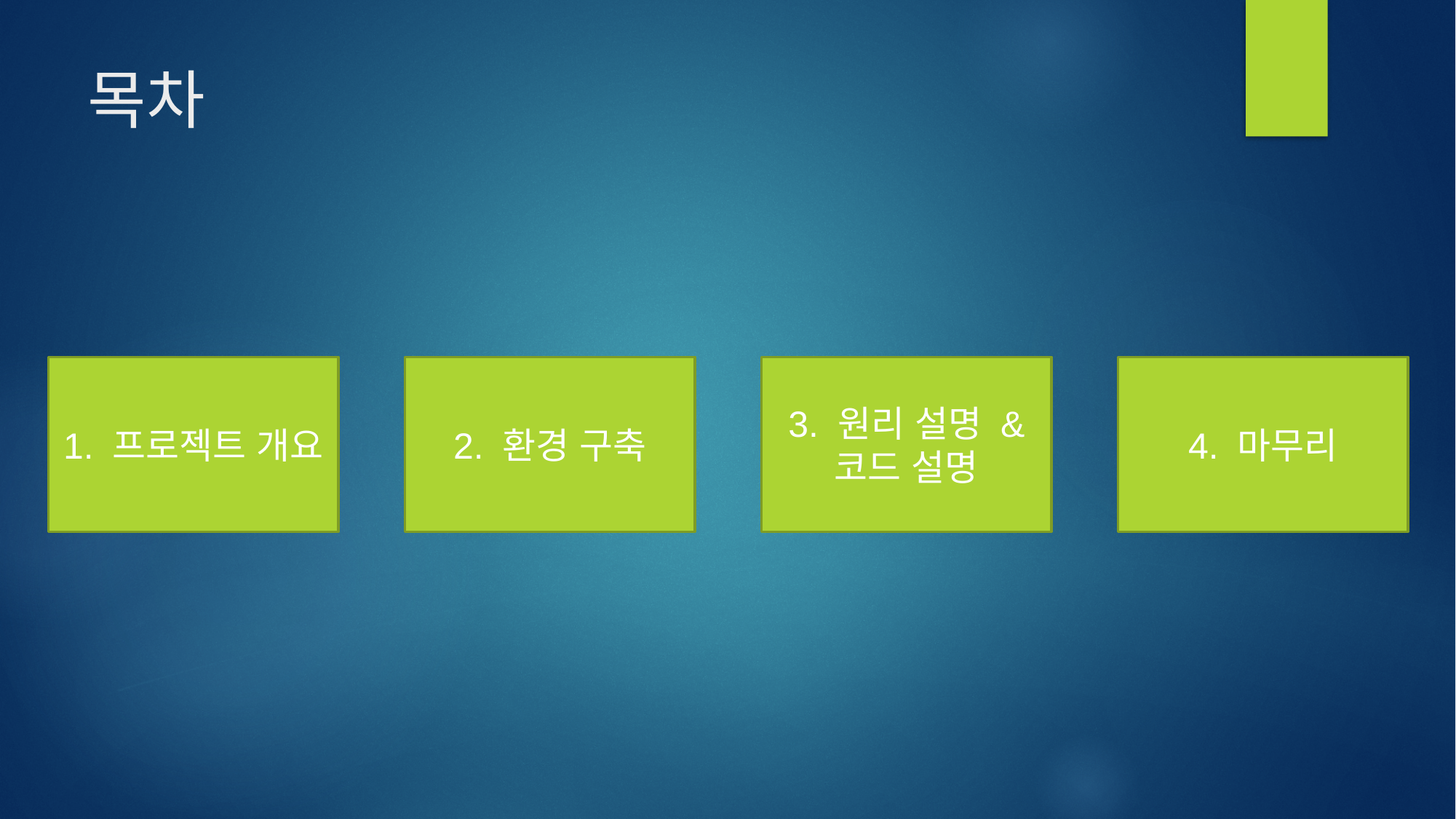

목차
1. 프로젝트 개요
2. 환경 구축

3. 원리 설명 &
코드 설명

4. 마무리